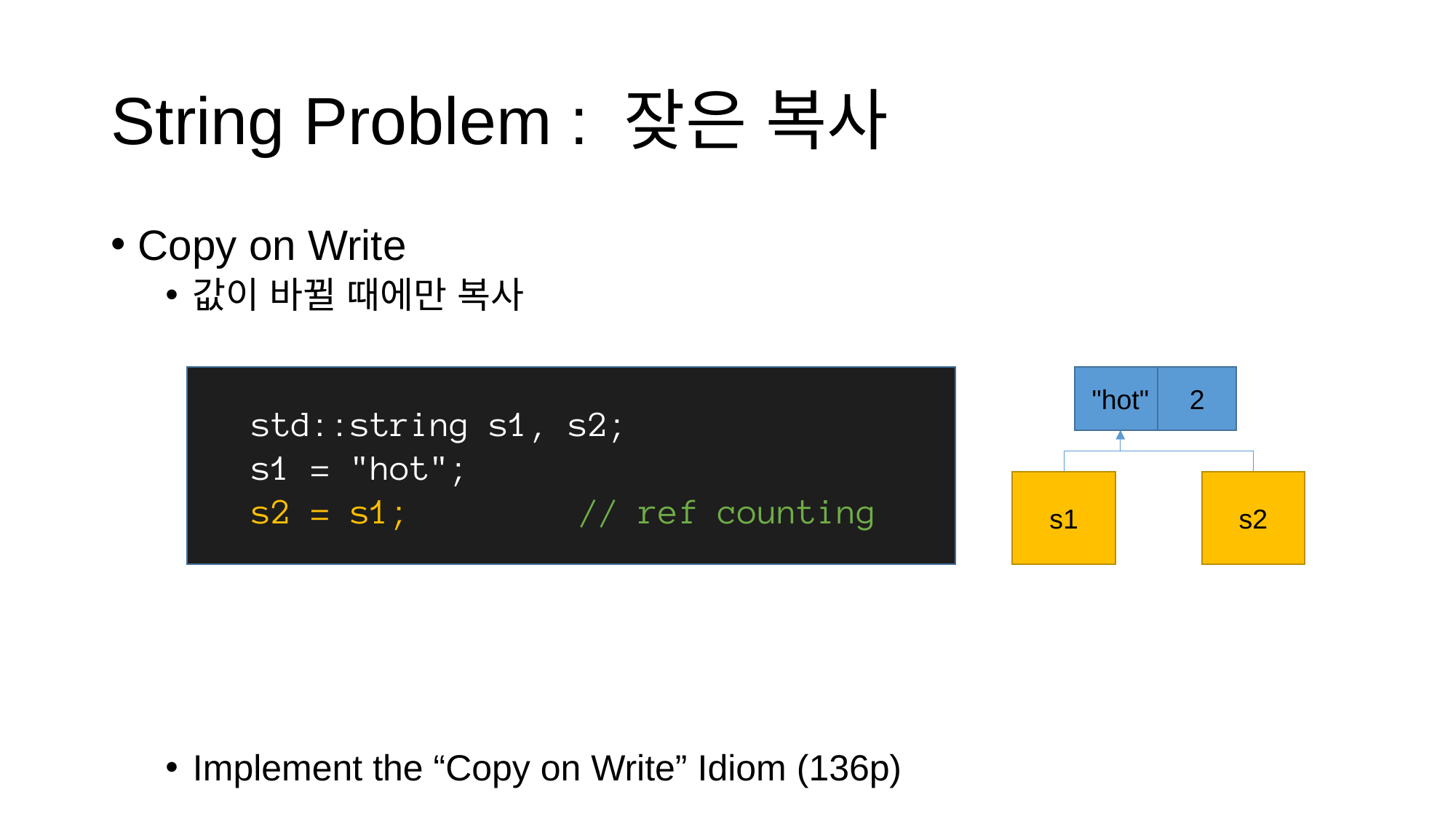

# String Problem : 잦은 복사
Copy on Write
값이 바뀔 때에만 복사

Implement the “Copy on Write” Idiom (136p)

std::string s1, s2;
s1 = "hot";
s2 = s1;		// ref counting
"hot"
2
s2
s1